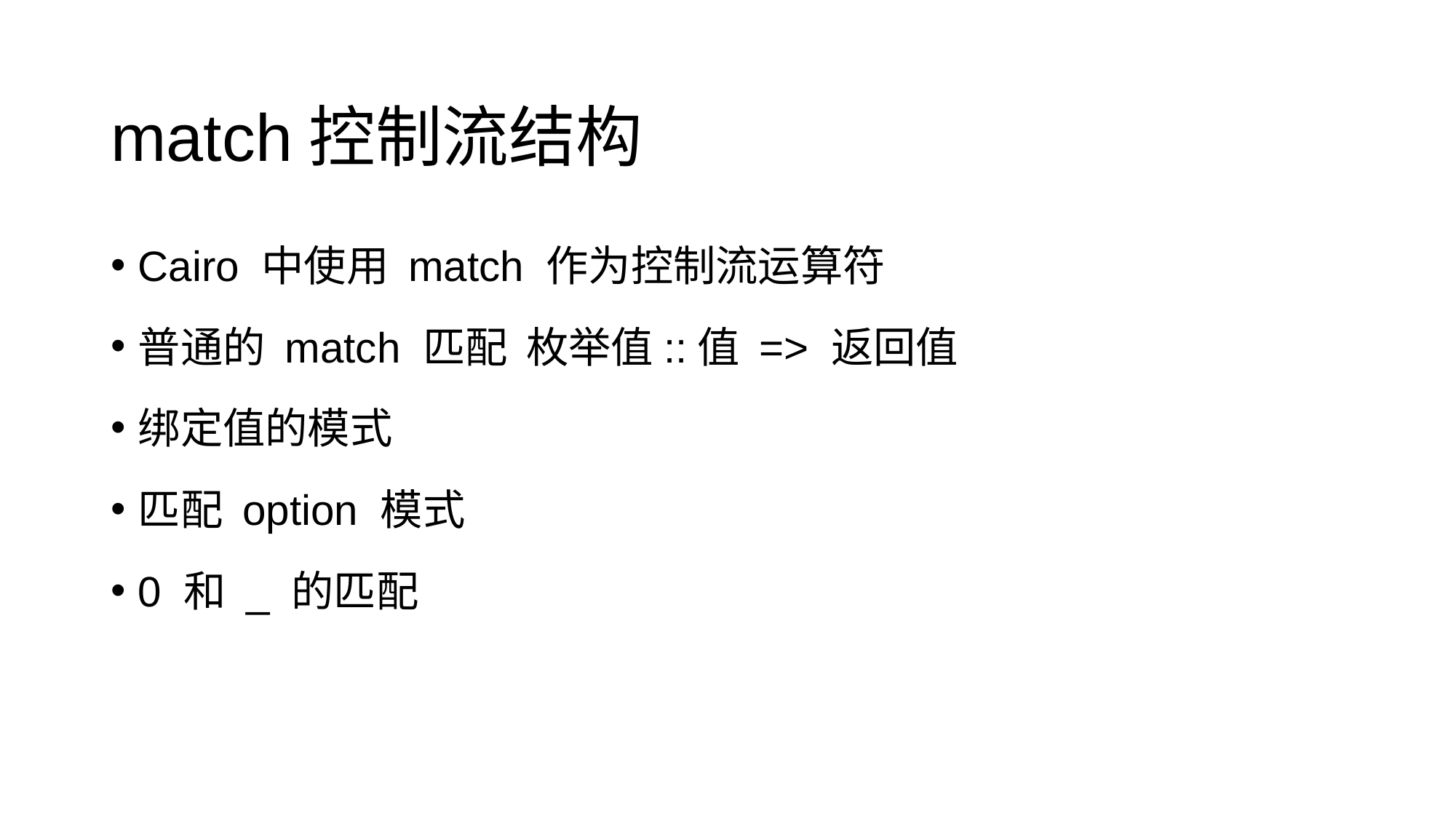

# match控制流结构
Cairo 中使用 match 作为控制流运算符
普通的 match 匹配  枚举值::值 => 返回值
绑定值的模式
匹配 option 模式
0 和 _ 的匹配